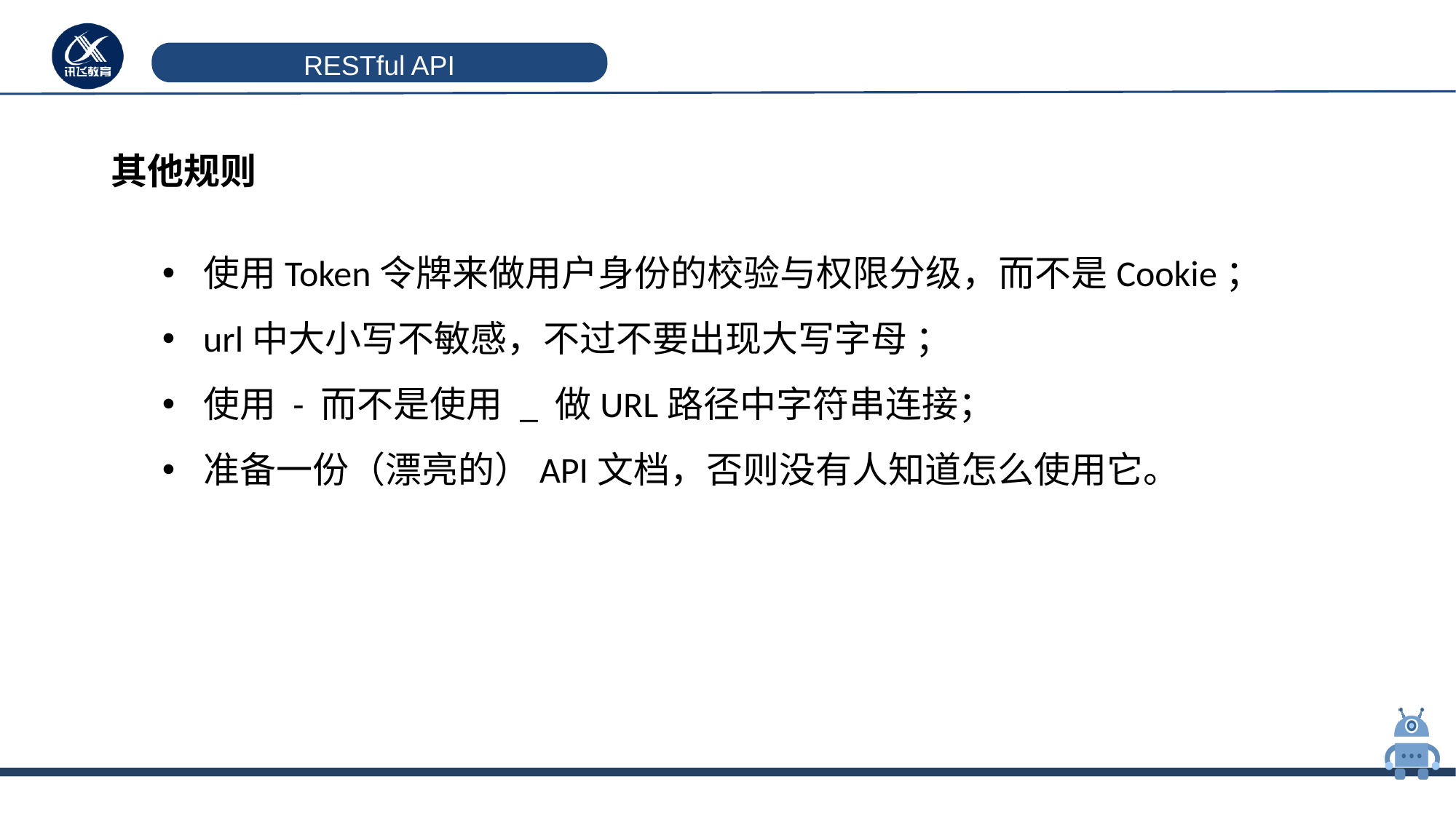

# RESTful API
其他规则
使用Token令牌来做用户身份的校验与权限分级，而不是Cookie；
url中大小写不敏感，不过不要出现大写字母 ；
使用 - 而不是使用 _ 做URL路径中字符串连接；
准备一份（漂亮的）API文档，否则没有人知道怎么使用它。